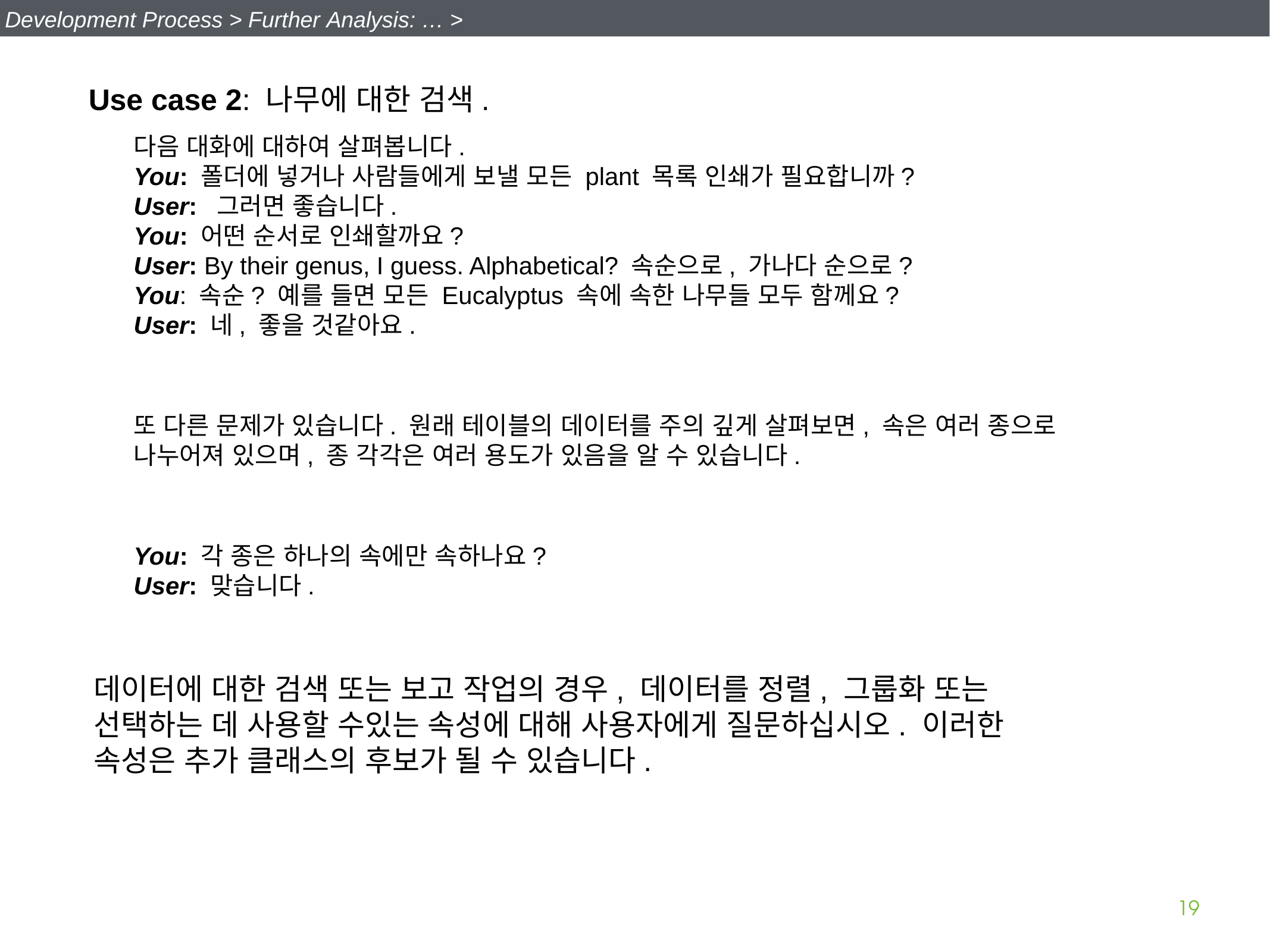

Development Process > Further Analysis: … >
Use case 2: 나무에 대한 검색.
다음 대화에 대하여 살펴봅니다.
You: 폴더에 넣거나 사람들에게 보낼 모든 plant 목록 인쇄가 필요합니까?
User:  그러면 좋습니다.
You: 어떤 순서로 인쇄할까요?
User: By their genus, I guess. Alphabetical? 속순으로, 가나다 순으로?
You: 속순? 예를 들면 모든 Eucalyptus 속에 속한 나무들 모두 함께요?
User: 네, 좋을 것같아요.
또 다른 문제가 있습니다. 원래 테이블의 데이터를 주의 깊게 살펴보면, 속은 여러 종으로 나누어져 있으며, 종 각각은 여러 용도가 있음을 알 수 있습니다.
You: 각 종은 하나의 속에만 속하나요?
User: 맞습니다.
데이터에 대한 검색 또는 보고 작업의 경우, 데이터를 정렬, 그룹화 또는 선택하는 데 사용할 수있는 속성에 대해 사용자에게 질문하십시오. 이러한 속성은 추가 클래스의 후보가 될 수 있습니다.
19